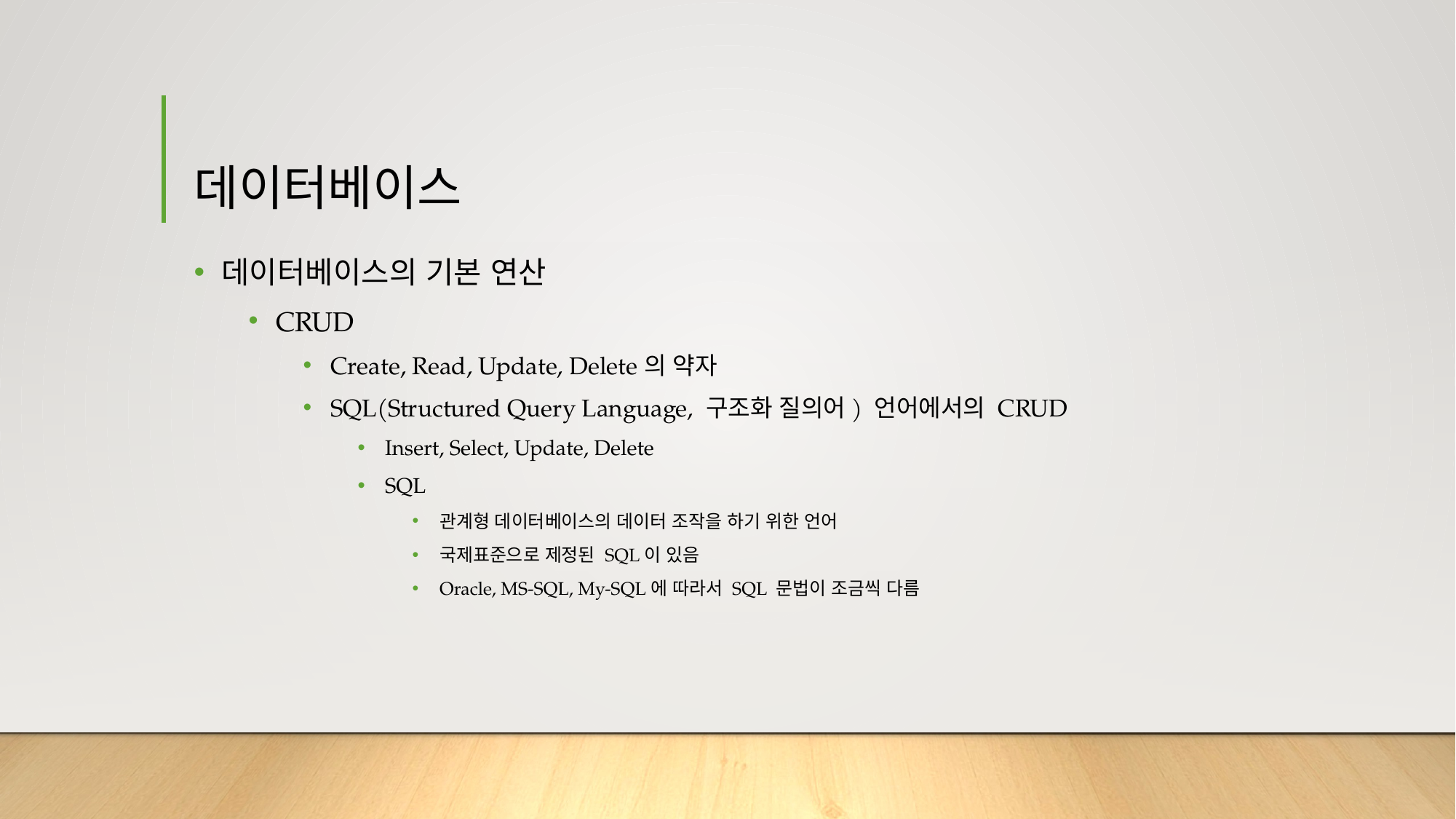

# 데이터베이스
데이터베이스의 기본 연산
CRUD
Create, Read, Update, Delete의 약자
SQL(Structured Query Language, 구조화 질의어) 언어에서의 CRUD
Insert, Select, Update, Delete
SQL
관계형 데이터베이스의 데이터 조작을 하기 위한 언어
국제표준으로 제정된 SQL이 있음
Oracle, MS-SQL, My-SQL에 따라서 SQL 문법이 조금씩 다름